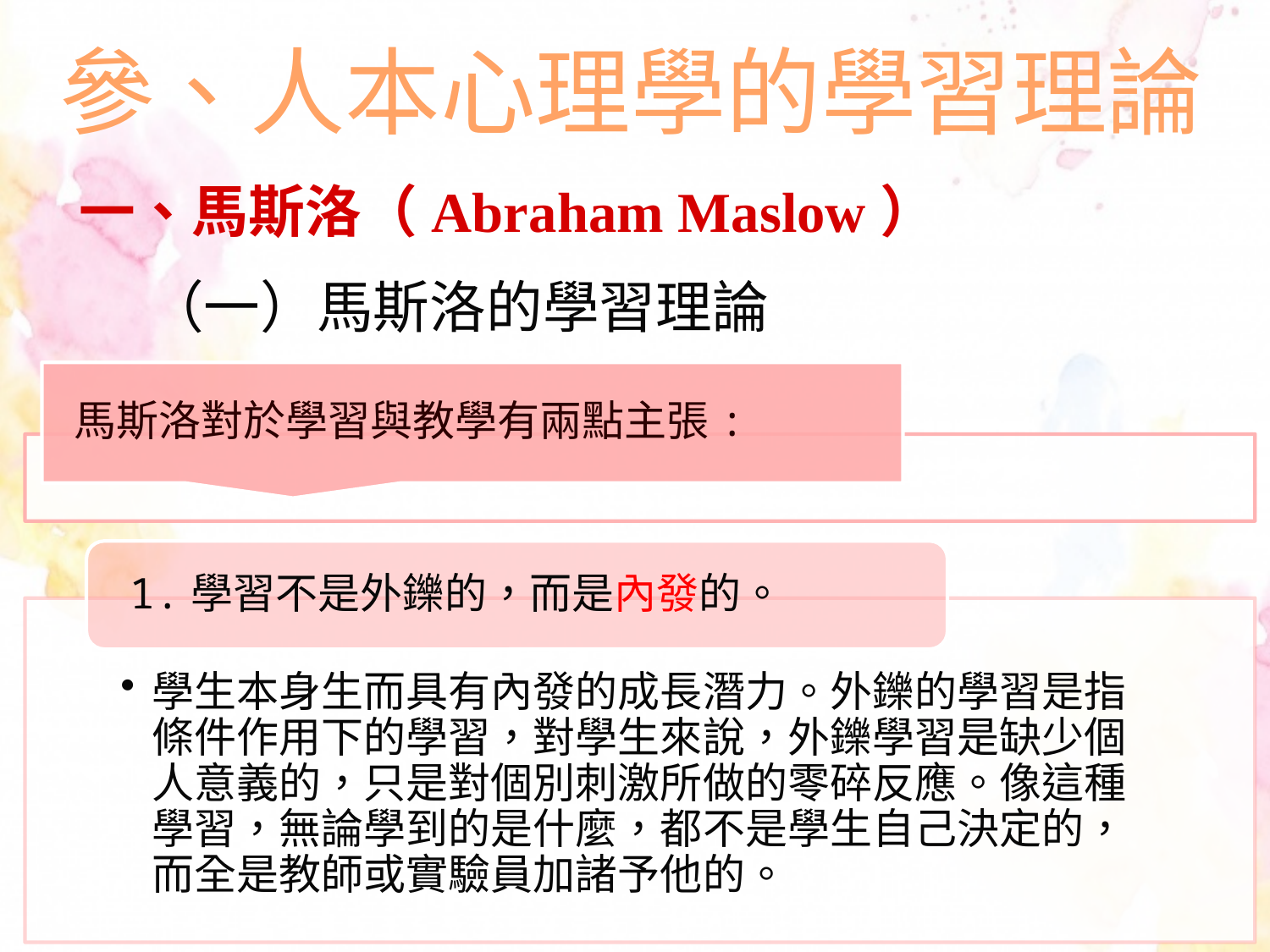

參、人本心理學的學習理論
一、馬斯洛（Abraham Maslow）
（一）馬斯洛的學習理論
馬斯洛對於學習與教學有兩點主張:
學生本身生而具有內發的成長潛力。外鑠的學習是指條件作用下的學習，對學生來說，外鑠學習是缺少個人意義的，只是對個別刺激所做的零碎反應。像這種學習，無論學到的是什麼，都不是學生自己決定的，而全是教師或實驗員加諸予他的。
1.學習不是外鑠的，而是內發的。